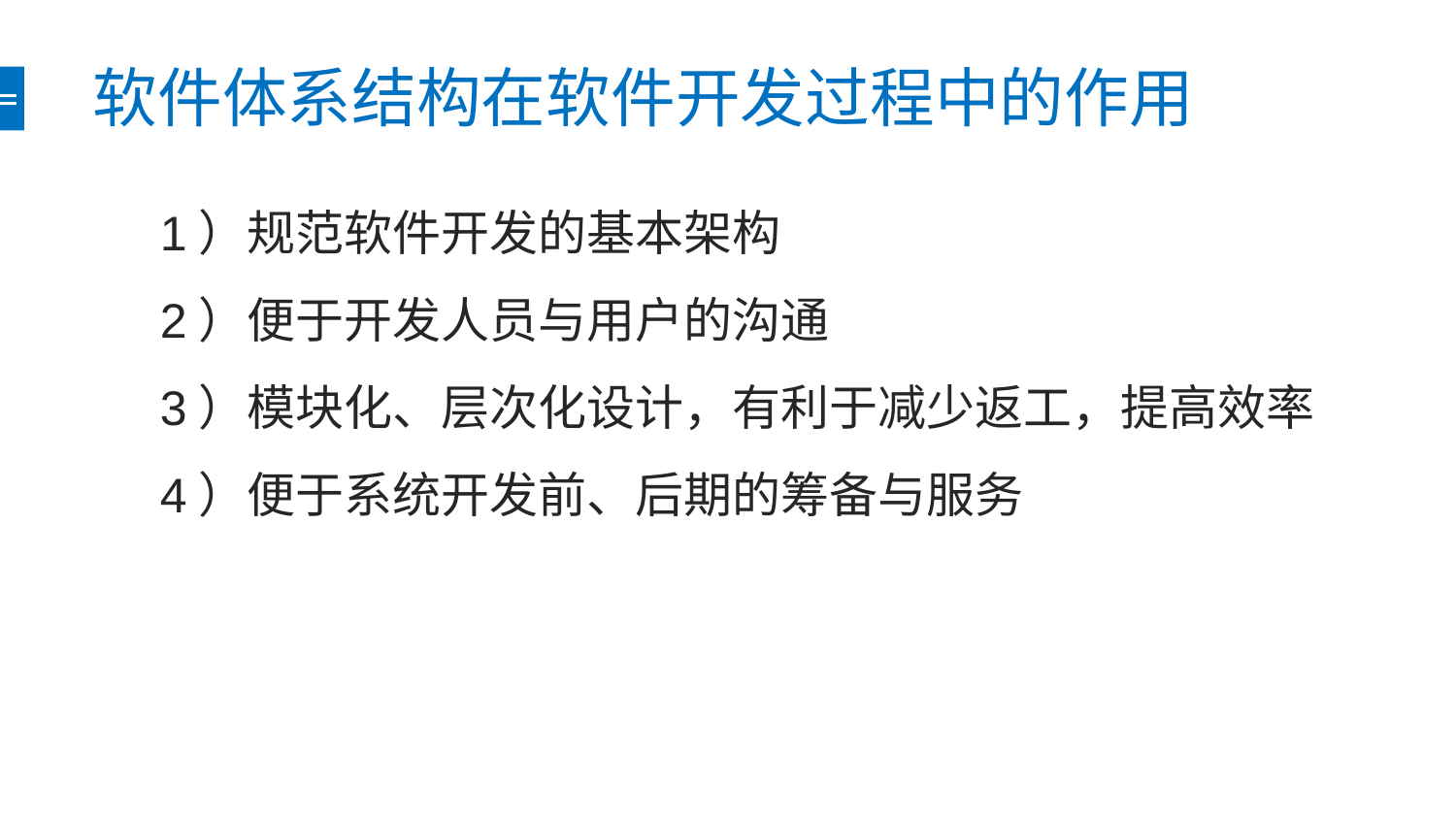

# 软件体系结构在软件开发过程中的作用
1）规范软件开发的基本架构
2）便于开发人员与用户的沟通
3）模块化、层次化设计，有利于减少返工，提高效率
4）便于系统开发前、后期的筹备与服务